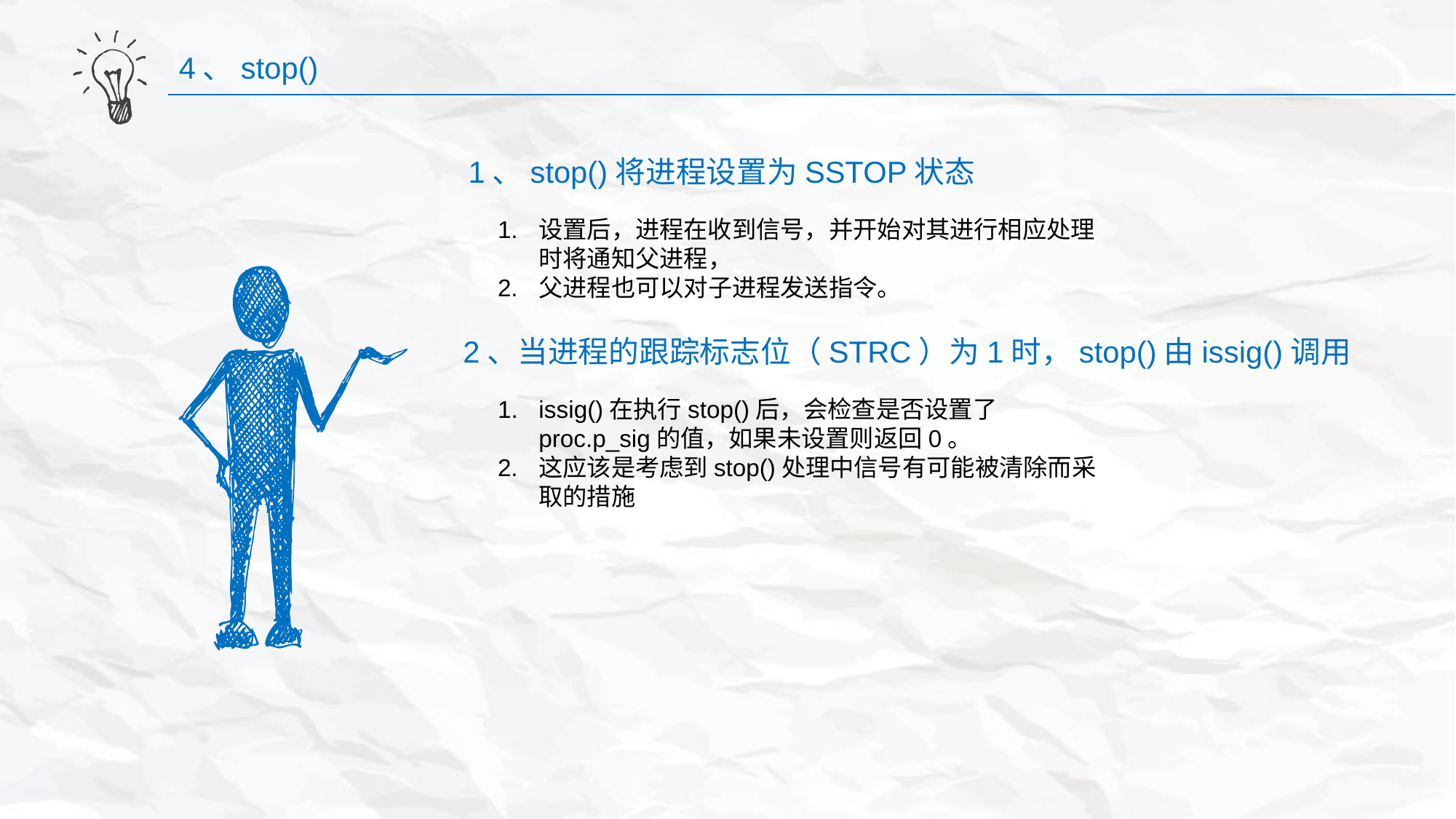

4、stop()
1、stop()将进程设置为SSTOP状态
设置后，进程在收到信号，并开始对其进行相应处理时将通知父进程，
父进程也可以对子进程发送指令。
2、当进程的跟踪标志位（STRC）为1时，stop()由issig()调用
issig()在执行stop()后，会检查是否设置了proc.p_sig的值，如果未设置则返回0。
这应该是考虑到stop()处理中信号有可能被清除而采取的措施